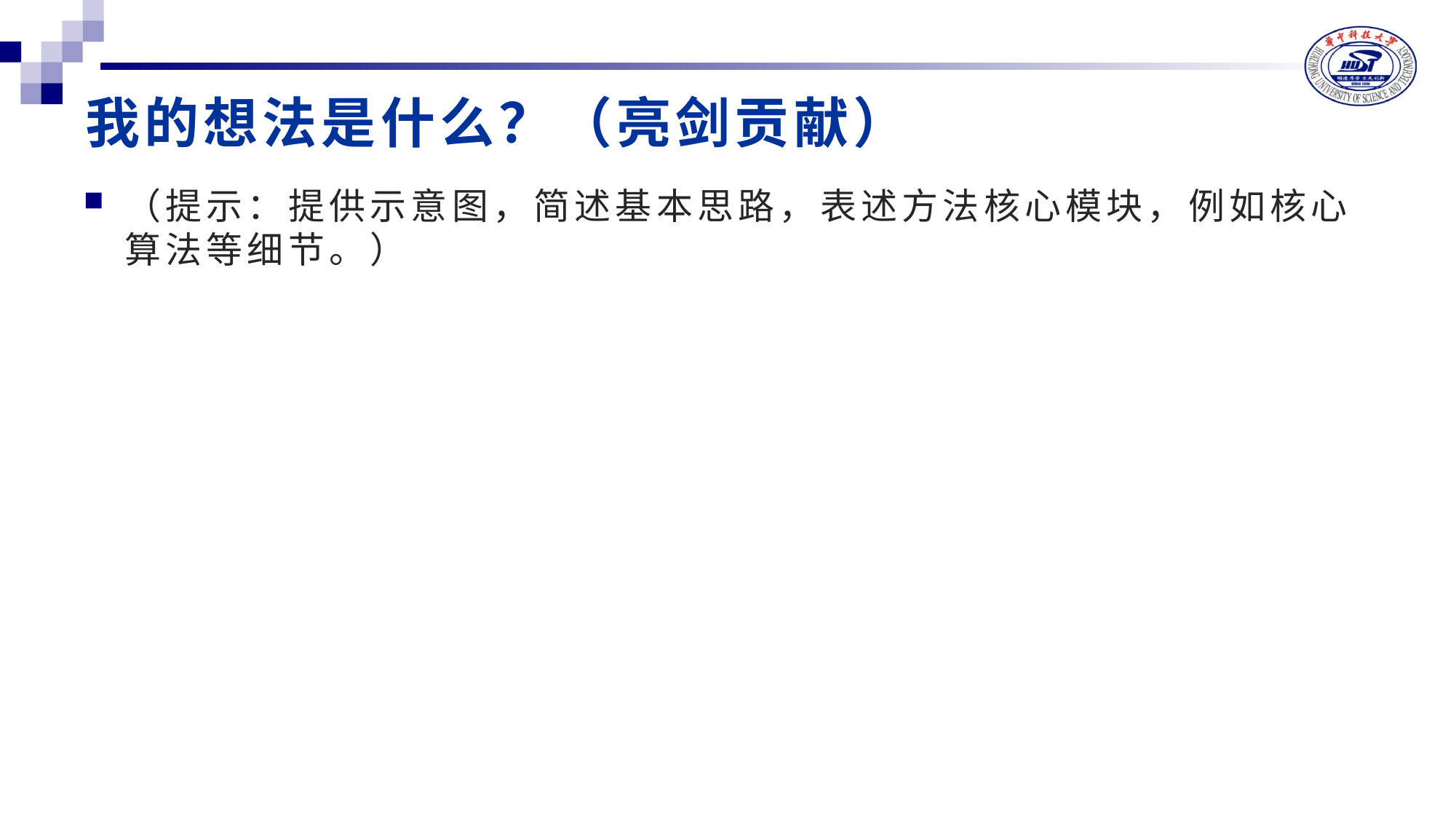

# 我的想法是什么？（亮剑贡献）
（提示：提供示意图，简述基本思路，表述方法核心模块，例如核心算法等细节。）